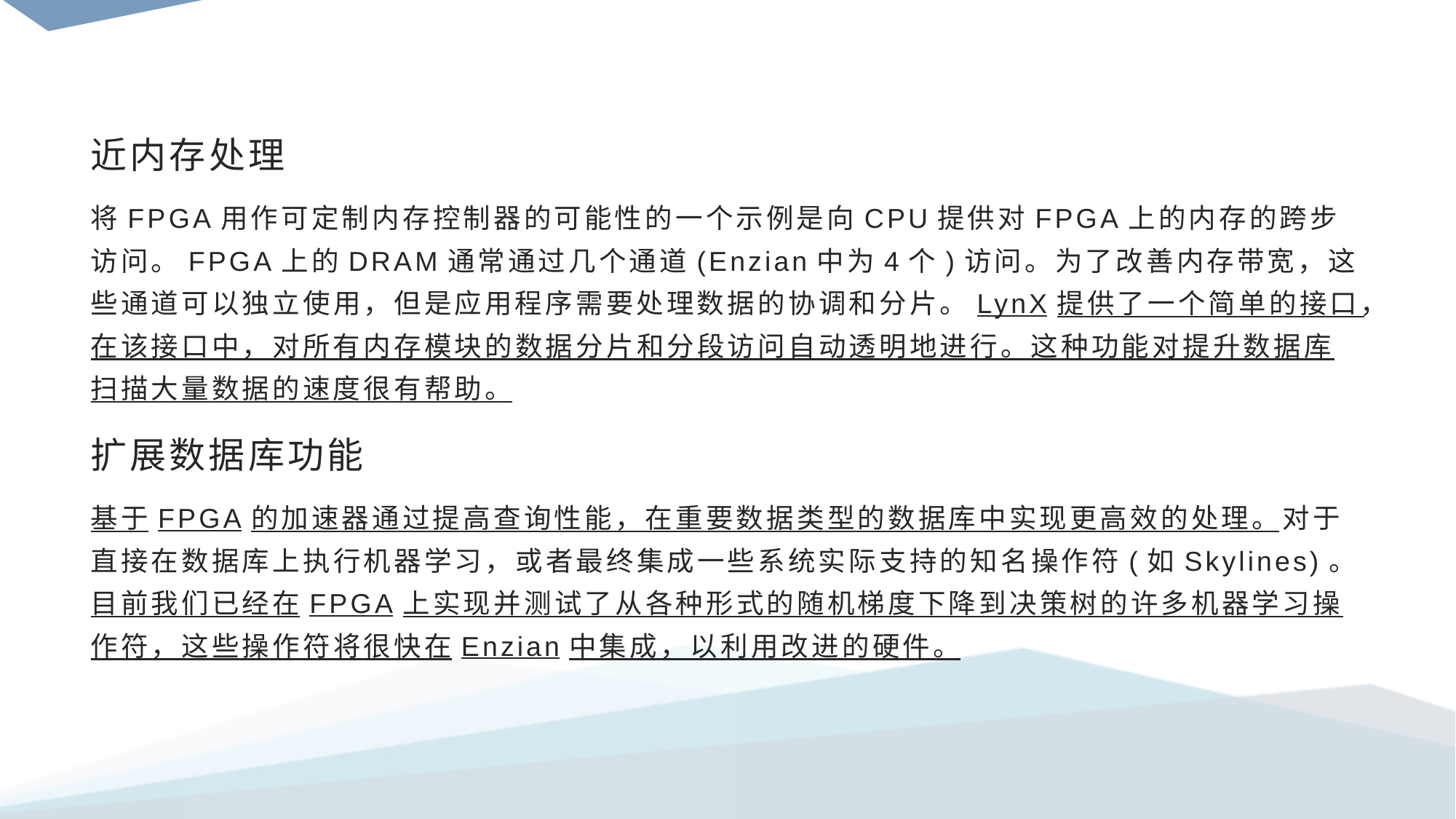

#
近内存处理
将FPGA用作可定制内存控制器的可能性的一个示例是向CPU提供对FPGA上的内存的跨步访问。FPGA上的DRAM通常通过几个通道(Enzian中为4个)访问。为了改善内存带宽，这些通道可以独立使用，但是应用程序需要处理数据的协调和分片。LynX提供了一个简单的接口，在该接口中，对所有内存模块的数据分片和分段访问自动透明地进行。这种功能对提升数据库扫描大量数据的速度很有帮助。
扩展数据库功能
基于FPGA的加速器通过提高查询性能，在重要数据类型的数据库中实现更高效的处理。对于直接在数据库上执行机器学习，或者最终集成一些系统实际支持的知名操作符(如Skylines)。目前我们已经在FPGA上实现并测试了从各种形式的随机梯度下降到决策树的许多机器学习操作符，这些操作符将很快在Enzian中集成，以利用改进的硬件。